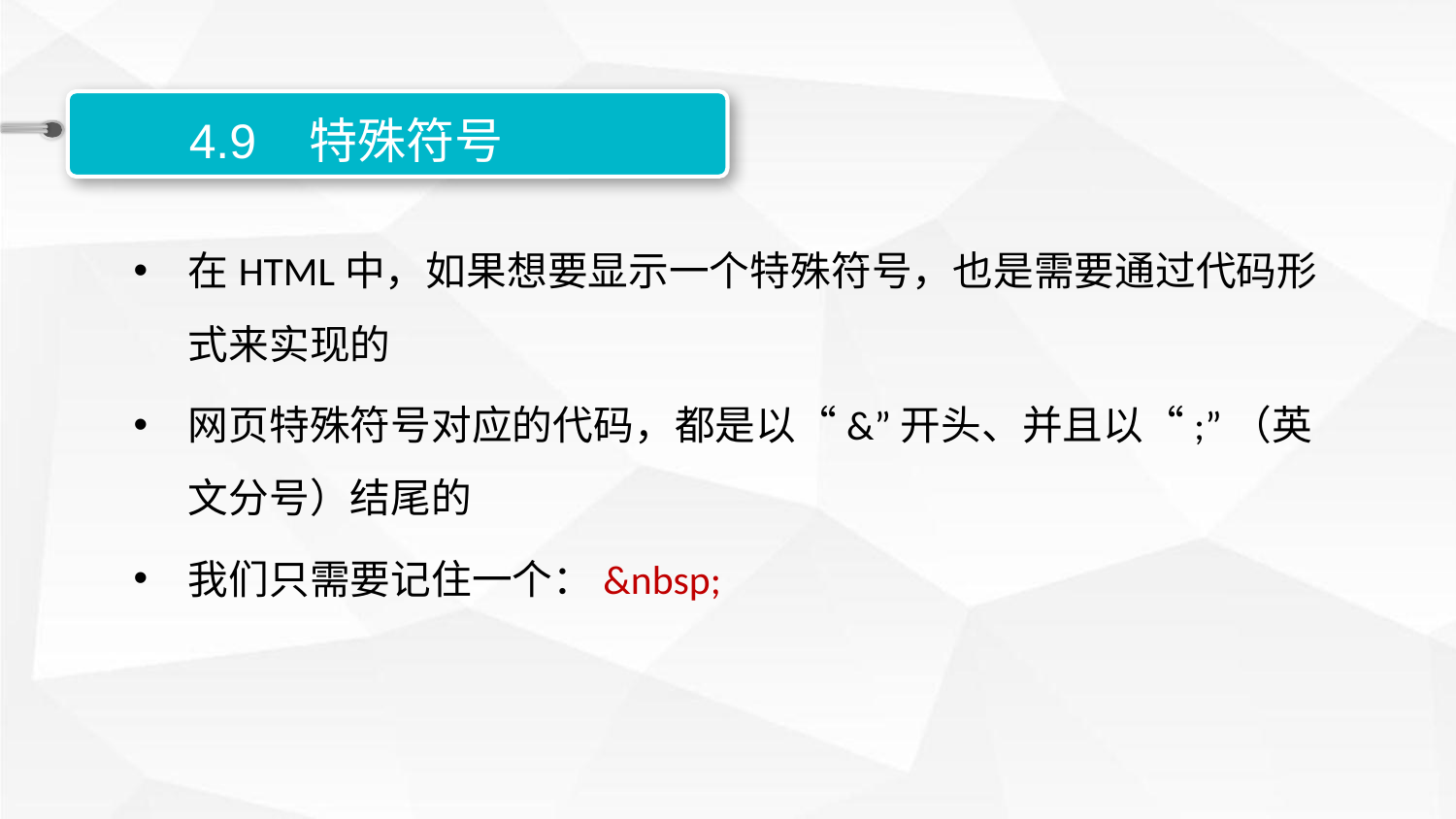

4.9   特殊符号

在HTML中，如果想要显示一个特殊符号，也是需要通过代码形式来实现的
网页特殊符号对应的代码，都是以“&”开头、并且以“;”（英文分号）结尾的
我们只需要记住一个：&nbsp;